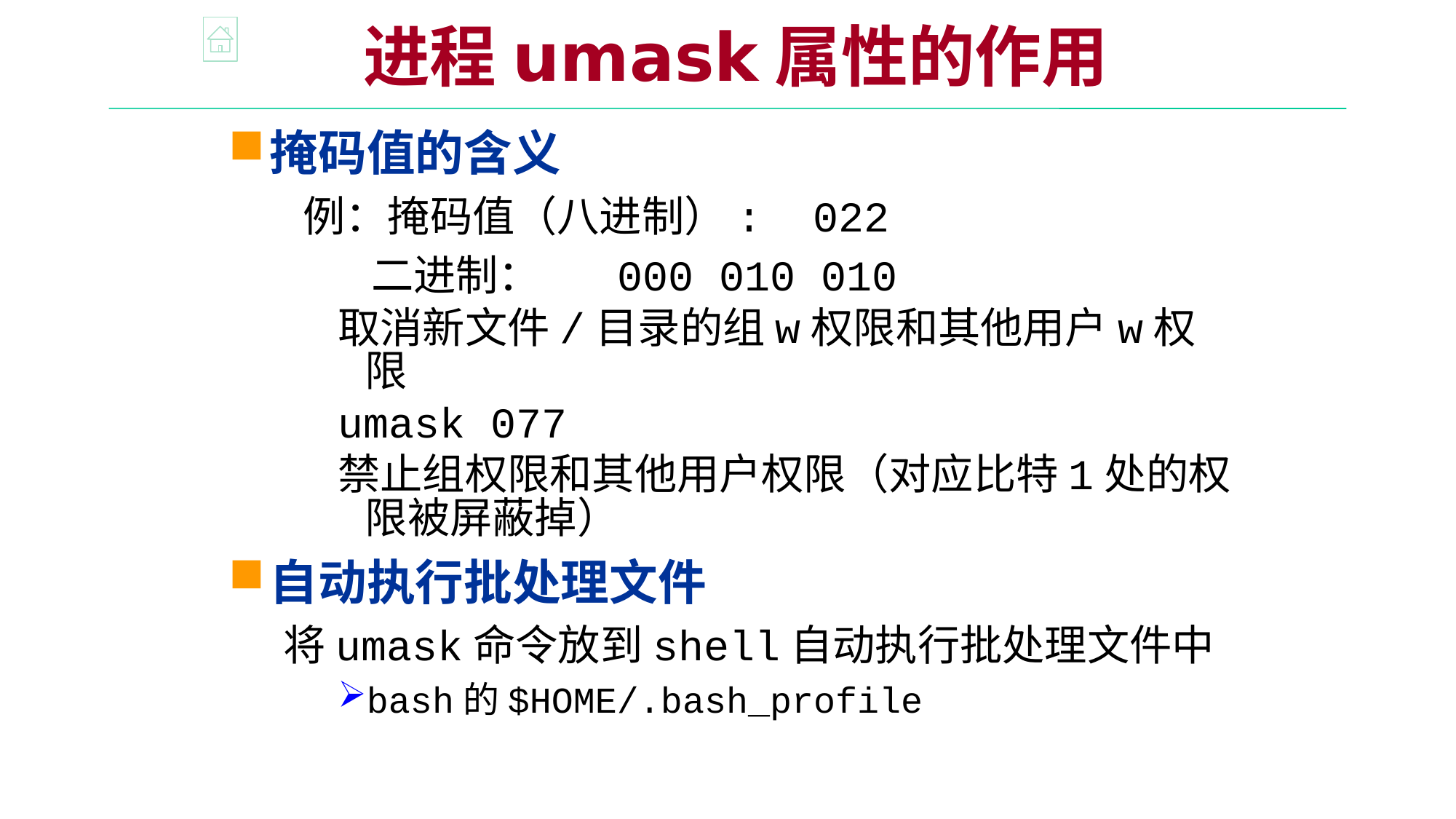

进程umask属性的作用

掩码值的含义
 例：掩码值（八进制）:  022
   二进制：       000 010 010
取消新文件/目录的组w权限和其他用户w权限
umask 077
禁止组权限和其他用户权限（对应比特1处的权限被屏蔽掉）
自动执行批处理文件
将umask命令放到shell自动执行批处理文件中
bash的$HOME/.bash_profile